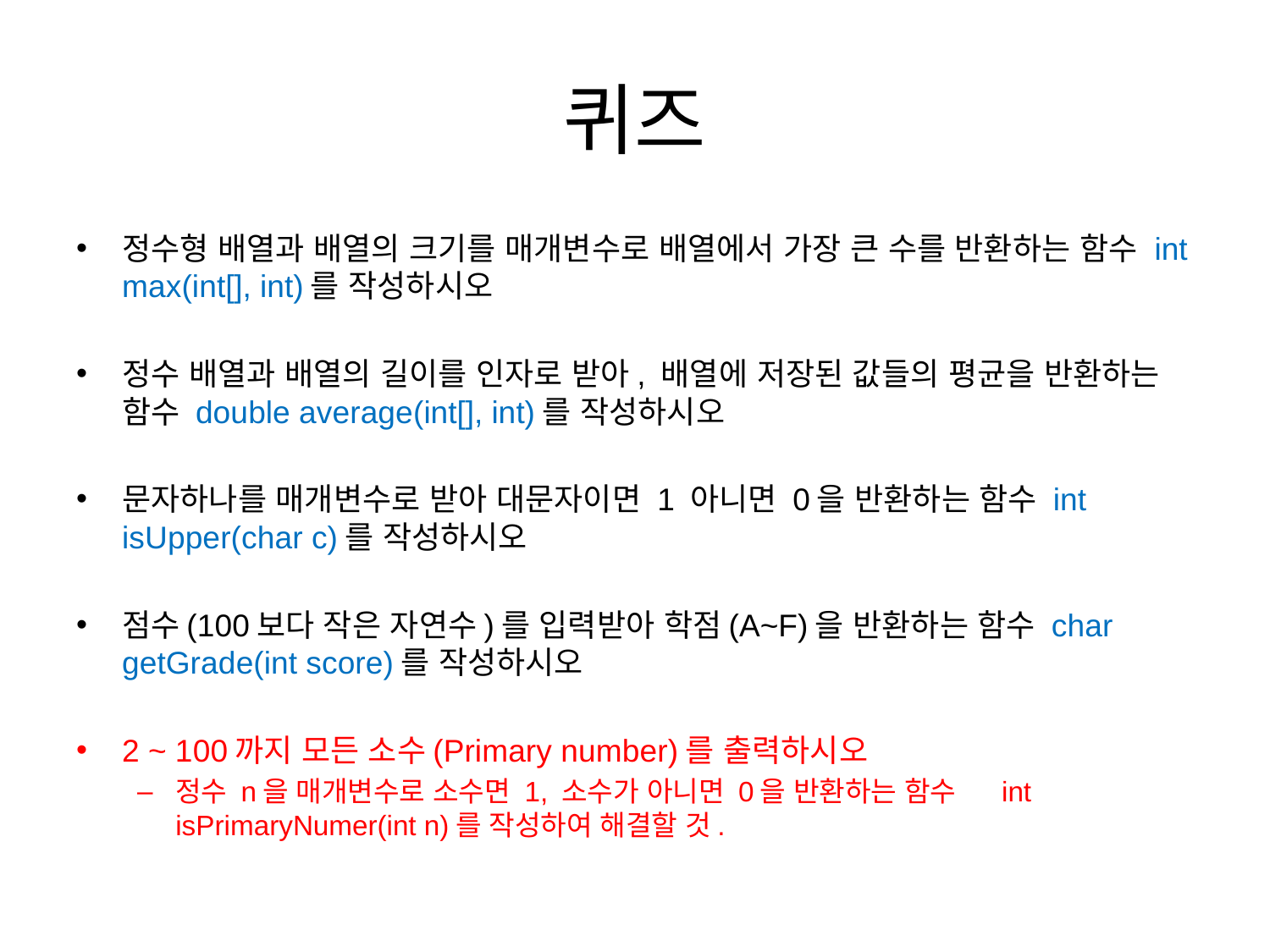

# 퀴즈
정수형 배열과 배열의 크기를 매개변수로 배열에서 가장 큰 수를 반환하는 함수 int max(int[], int)를 작성하시오

정수 배열과 배열의 길이를 인자로 받아, 배열에 저장된 값들의 평균을 반환하는 함수 double average(int[], int)를 작성하시오

문자하나를 매개변수로 받아 대문자이면 1 아니면 0을 반환하는 함수 int isUpper(char c)를 작성하시오

점수(100보다 작은 자연수)를 입력받아 학점(A~F)을 반환하는 함수 char getGrade(int score)를 작성하시오

2 ~ 100까지 모든 소수(Primary number)를 출력하시오
정수 n을 매개변수로 소수면 1, 소수가 아니면 0을 반환하는 함수     int isPrimaryNumer(int n)를 작성하여 해결할 것.